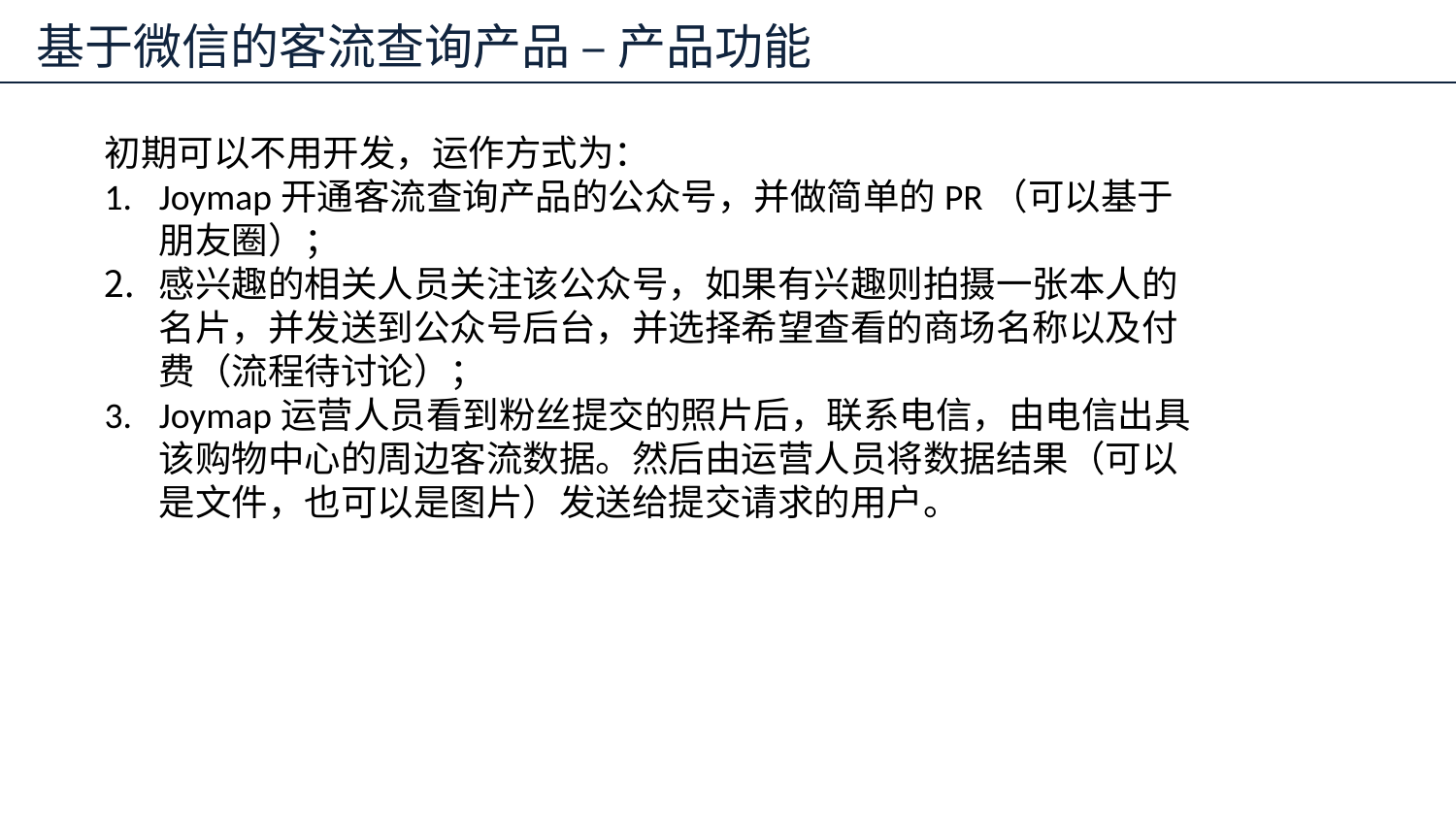

基于微信的客流查询产品 – 产品功能
初期可以不用开发，运作方式为：
Joymap开通客流查询产品的公众号，并做简单的PR（可以基于朋友圈）；
感兴趣的相关人员关注该公众号，如果有兴趣则拍摄一张本人的名片，并发送到公众号后台，并选择希望查看的商场名称以及付费（流程待讨论）；
Joymap运营人员看到粉丝提交的照片后，联系电信，由电信出具该购物中心的周边客流数据。然后由运营人员将数据结果（可以是文件，也可以是图片）发送给提交请求的用户。